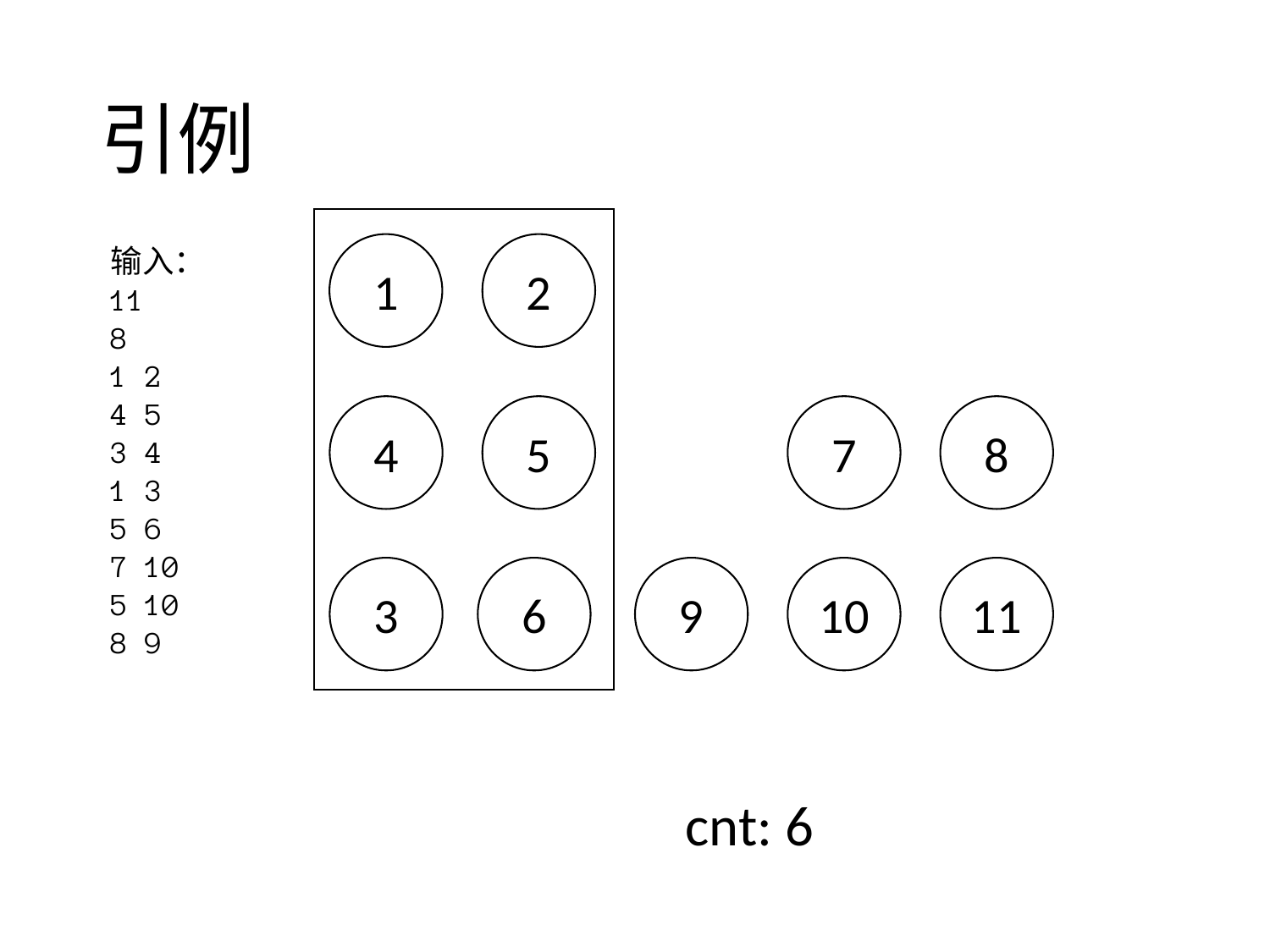

# 引例

1
2
输入：
11
8
1 2
4 5
3 4
1 3
5 6
7 10
5 10
8 9
4
5
7
8
3
6
9
10
11
cnt: 6